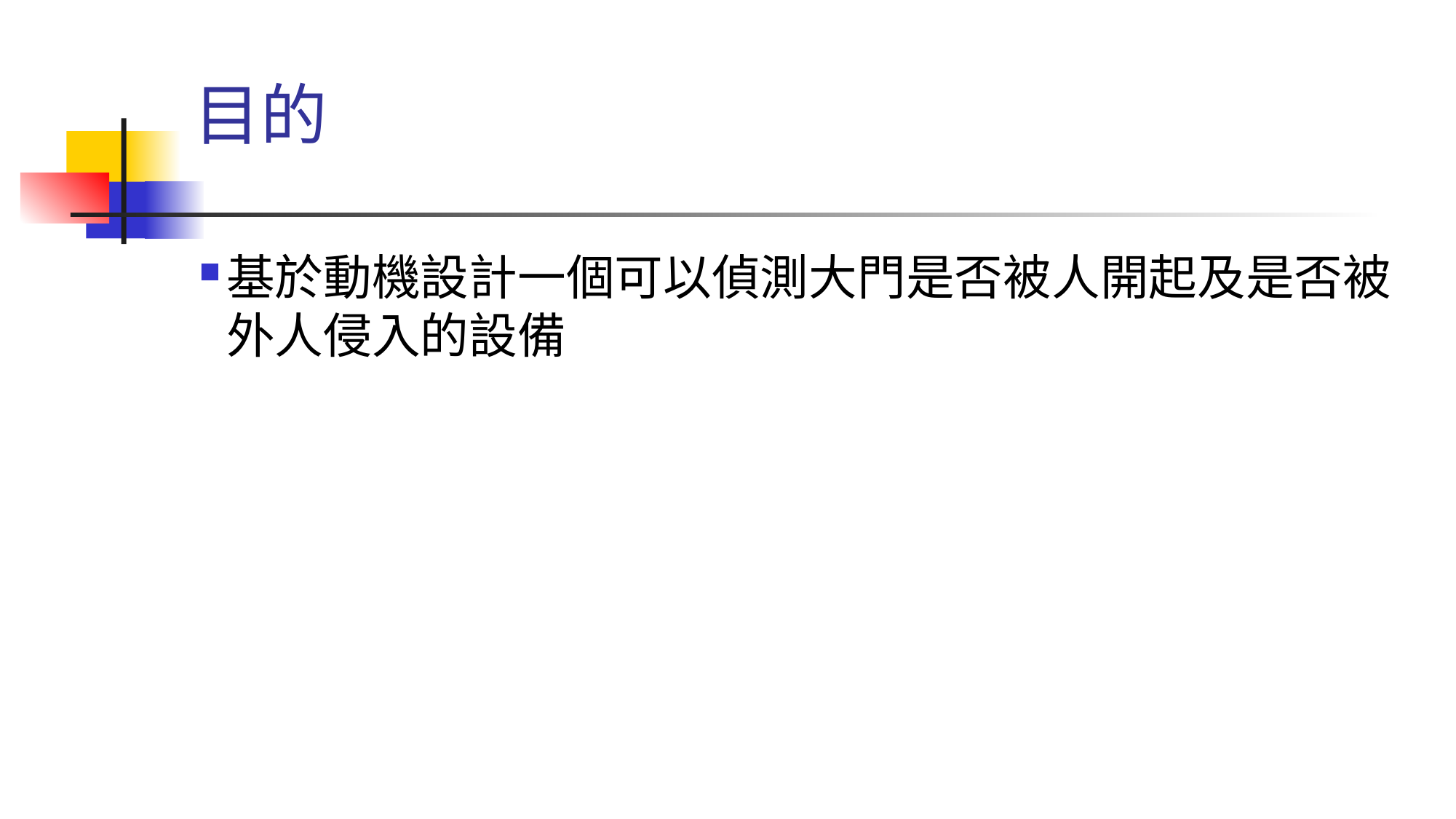

目的
基於動機設計一個可以偵測大門是否被人開起及是否被外人侵入的設備